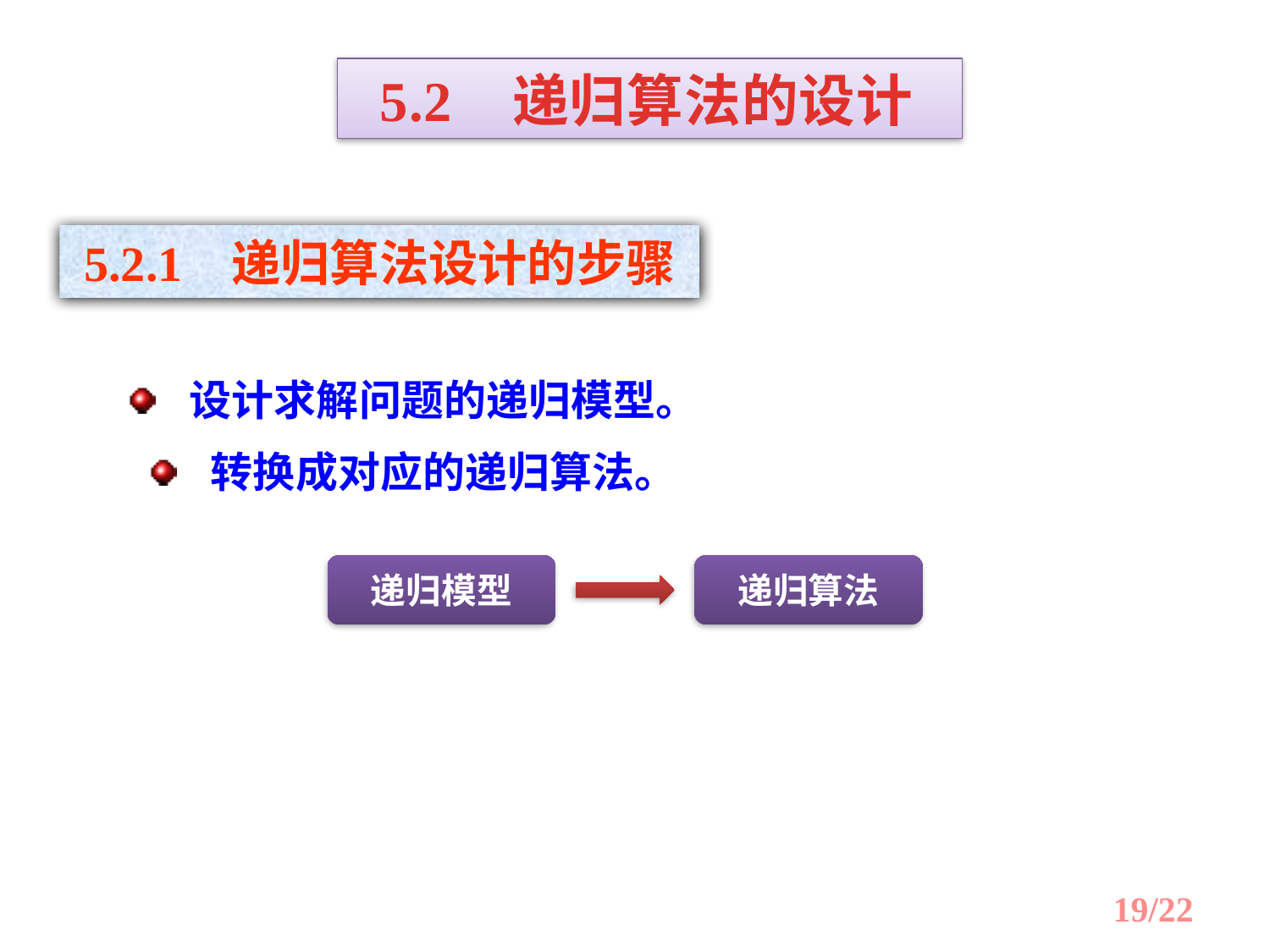

5.2   递归算法的设计
5.2.1   递归算法设计的步骤
设计求解问题的递归模型。
转换成对应的递归算法。
递归模型
递归算法

19/22